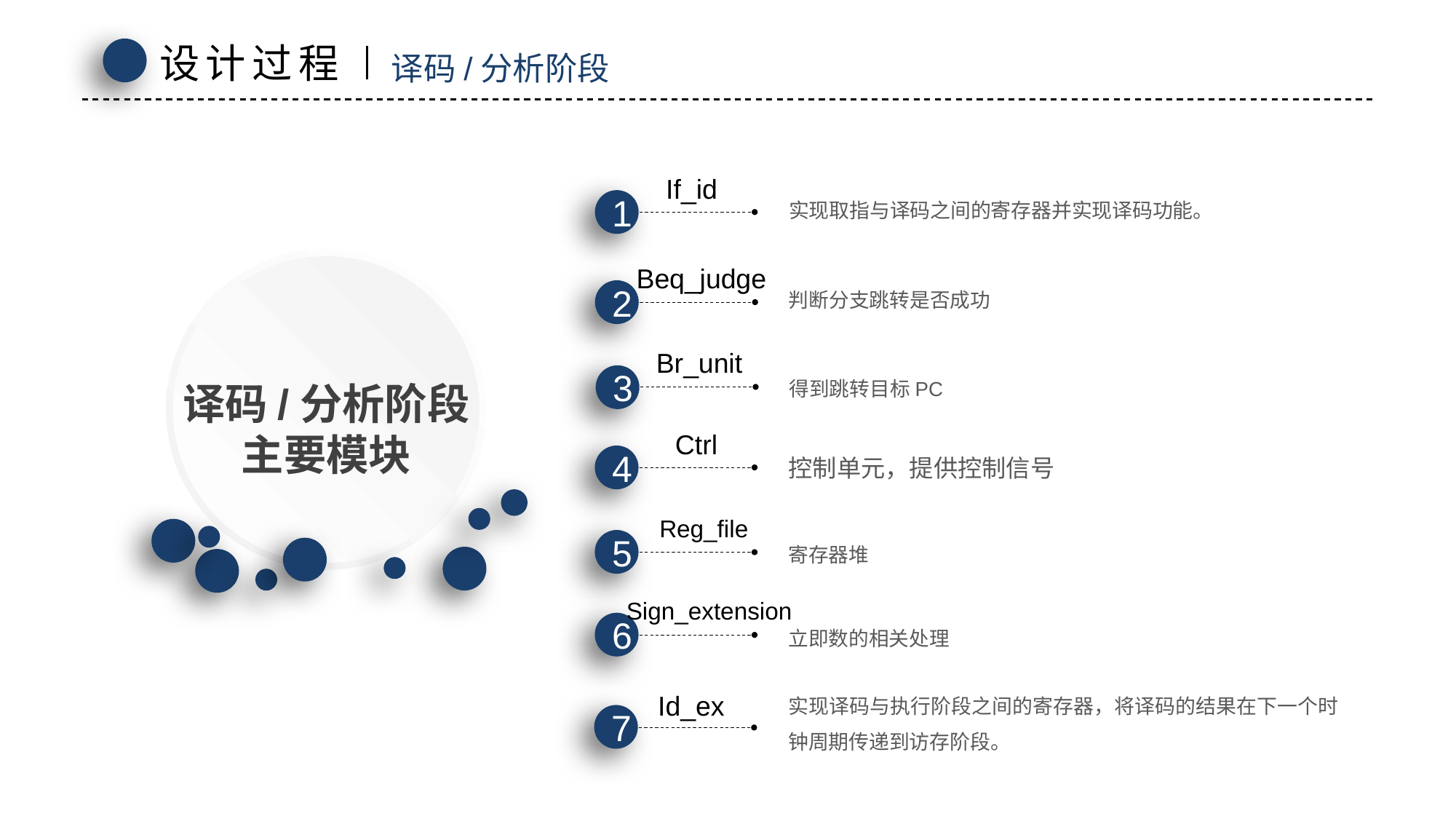

设计过程

译码/分析阶段
If_id
实现取指与译码之间的寄存器并实现译码功能。
1

Beq_judge
判断分支跳转是否成功
2
Br_unit
得到跳转目标PC
3
译码/分析阶段
主要模块
Ctrl
控制单元，提供控制信号
4

Reg_file
5
寄存器堆

Sign_extension
6
立即数的相关处理
实现译码与执行阶段之间的寄存器，将译码的结果在下一个时钟周期传递到访存阶段。
7
Id_ex